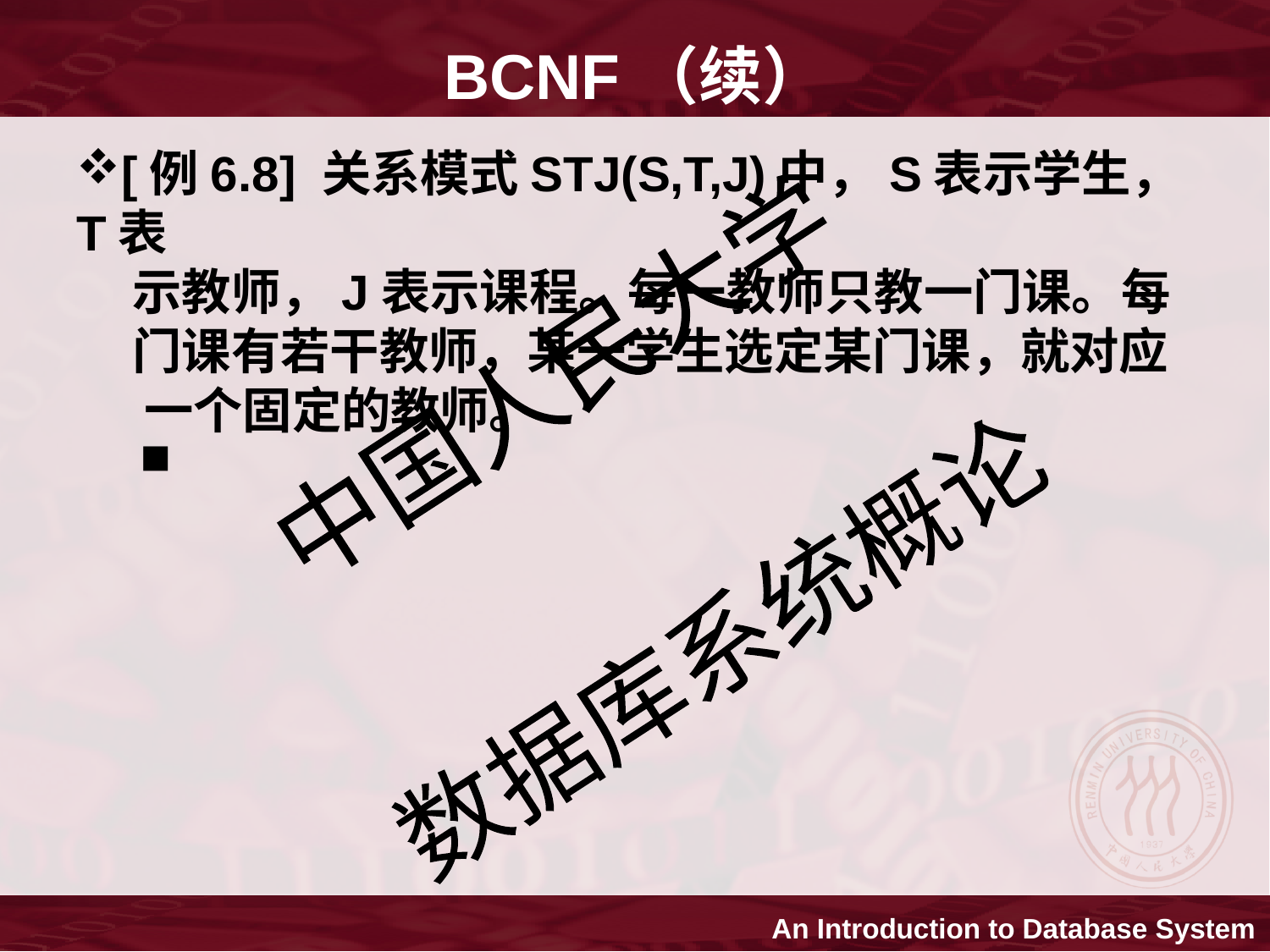

BCNF（续）
[例6.8] 关系模式STJ(S,T,J)中，S表示学生，T表
    示教师，J表示课程。每一教师只教一门课。每
    门课有若干教师，某一学生选定某门课，就对应
     一个固定的教师。